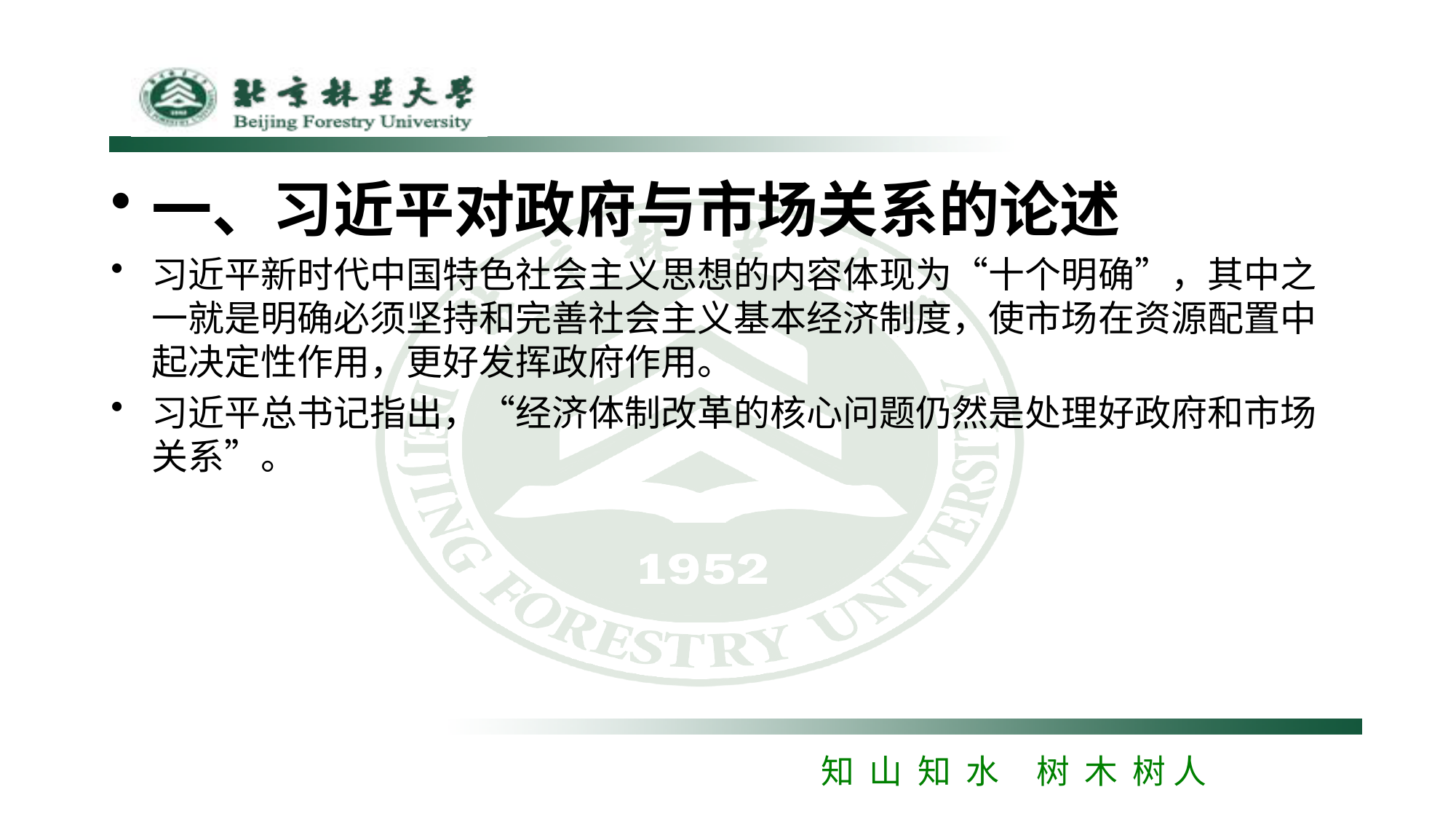

#
一、习近平对政府与市场关系的论述
习近平新时代中国特色社会主义思想的内容体现为“十个明确”，其中之一就是明确必须坚持和完善社会主义基本经济制度，使市场在资源配置中起决定性作用，更好发挥政府作用。
习近平总书记指出，“经济体制改革的核心问题仍然是处理好政府和市场关系”。